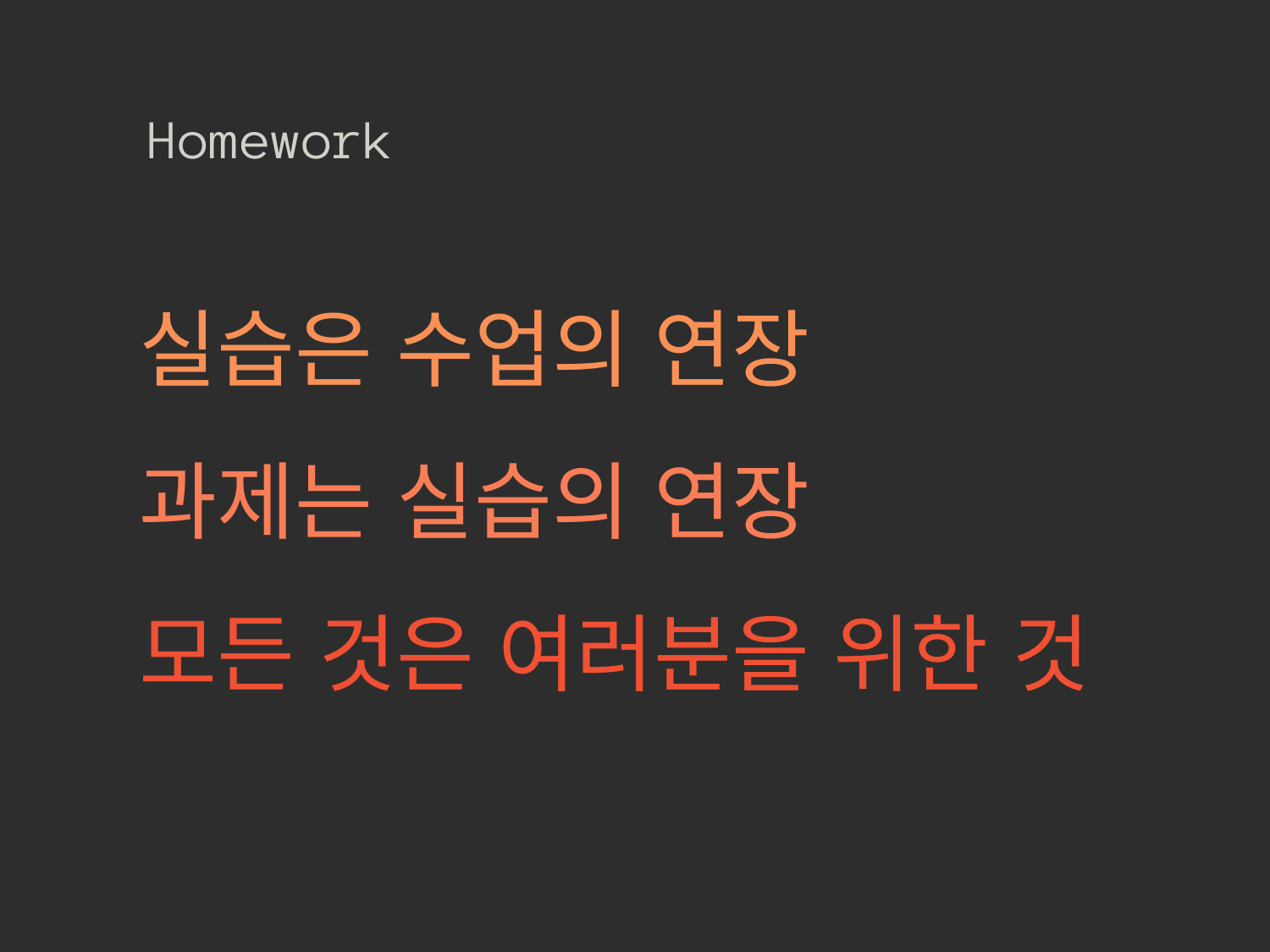

Homework
실습은 수업의 연장
과제는 실습의 연장
모든 것은 여러분을 위한 것